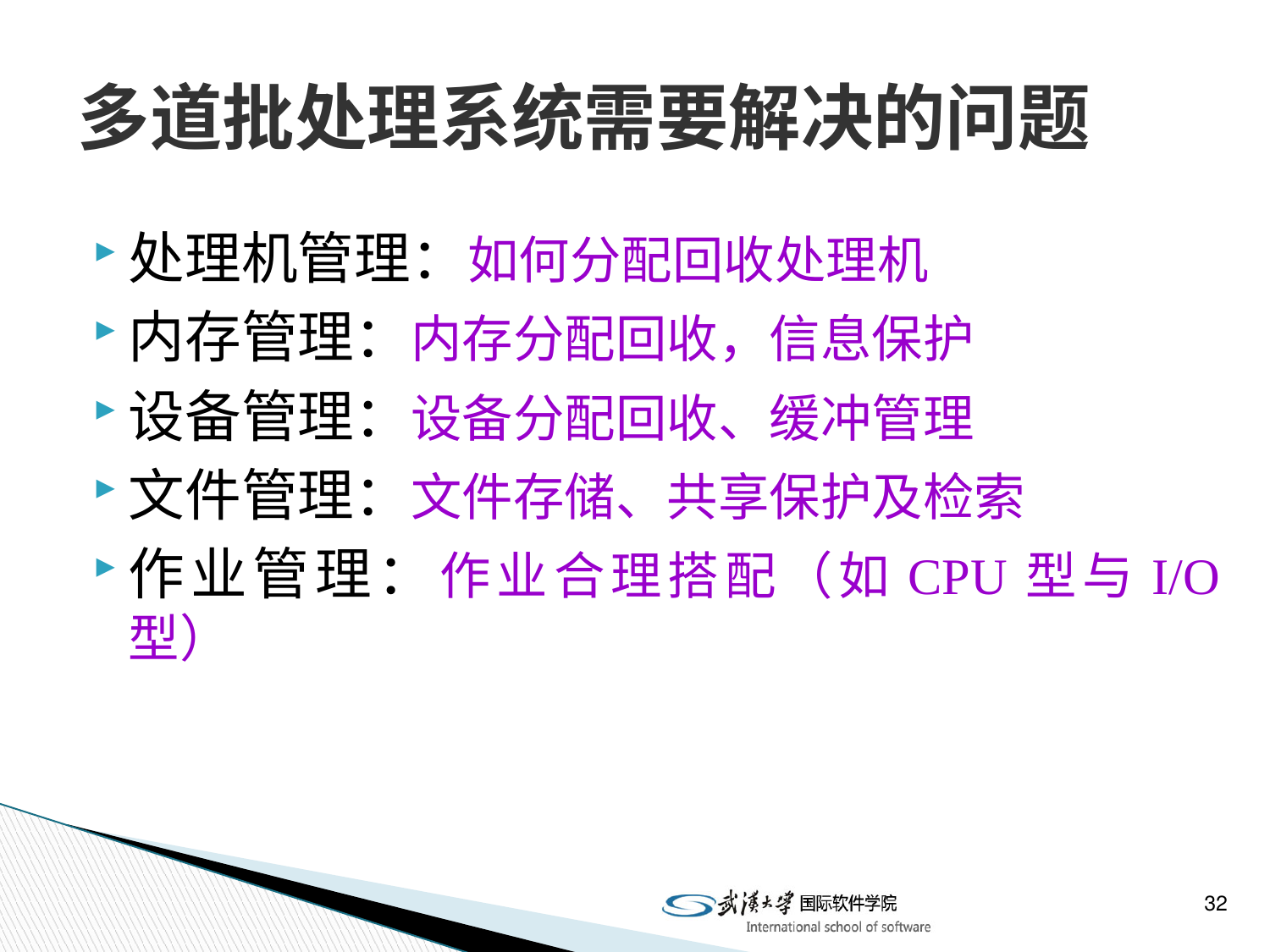

# 多道批处理系统需要解决的问题
处理机管理：如何分配回收处理机
内存管理：内存分配回收，信息保护
设备管理：设备分配回收、缓冲管理
文件管理：文件存储、共享保护及检索
作业管理：作业合理搭配（如CPU型与I/O型）